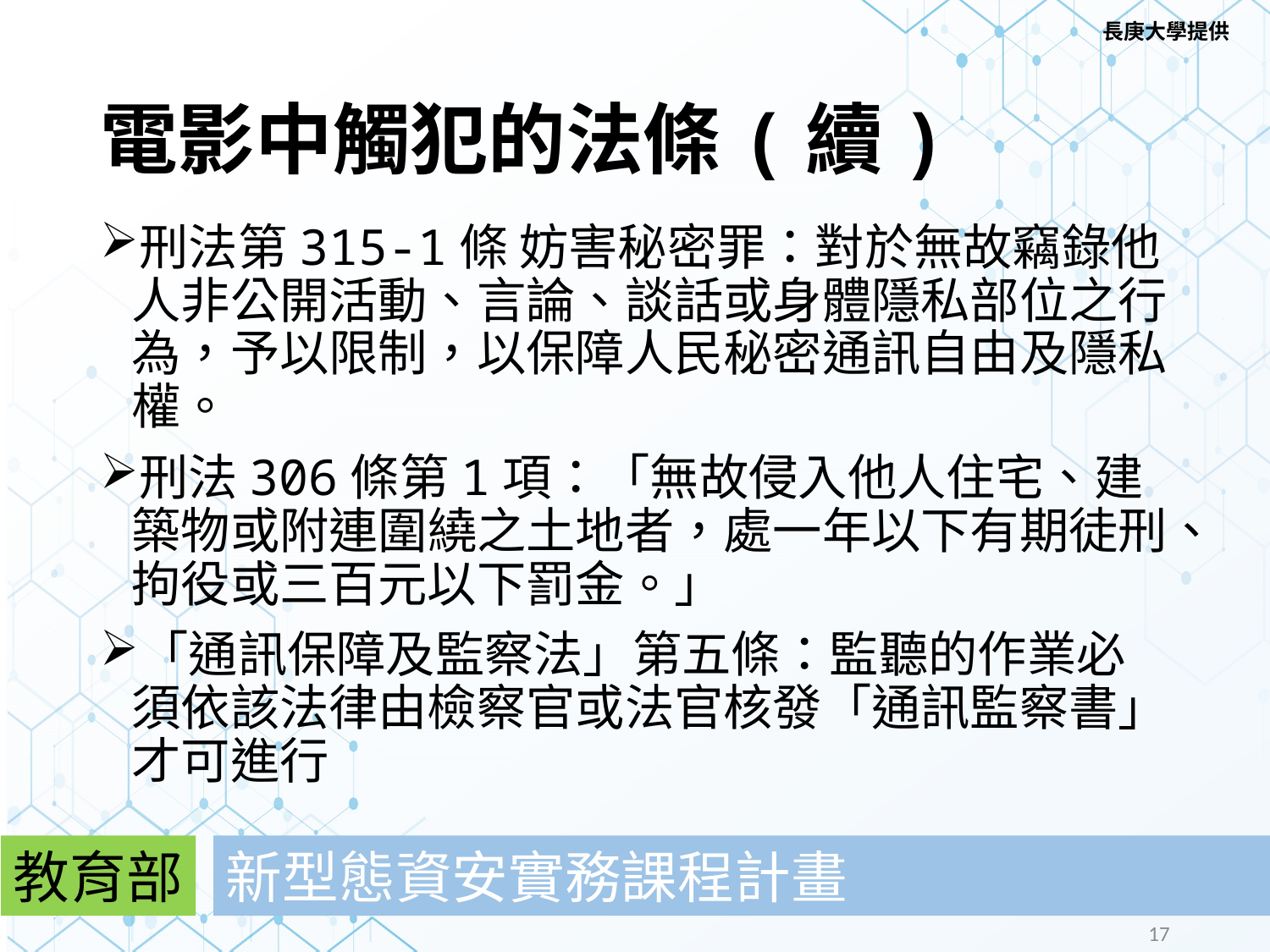

長庚大學提供
# 電影中觸犯的法條(續)
刑法第315-1條 妨害秘密罪：對於無故竊錄他人非公開活動、言論、談話或身體隱私部位之行為，予以限制，以保障人民秘密通訊自由及隱私權。​
刑法306條第1項：「無故侵入他人住宅、建築物或附連圍繞之土地者，處一年以下有期徒刑、拘役或三百元以下罰金。」​
「通訊保障及監察法」第五條：監聽的作業必須依該法律由檢察官或法官核發「通訊監察書」才可進行
教育部
新型態資安實務課程計畫
17